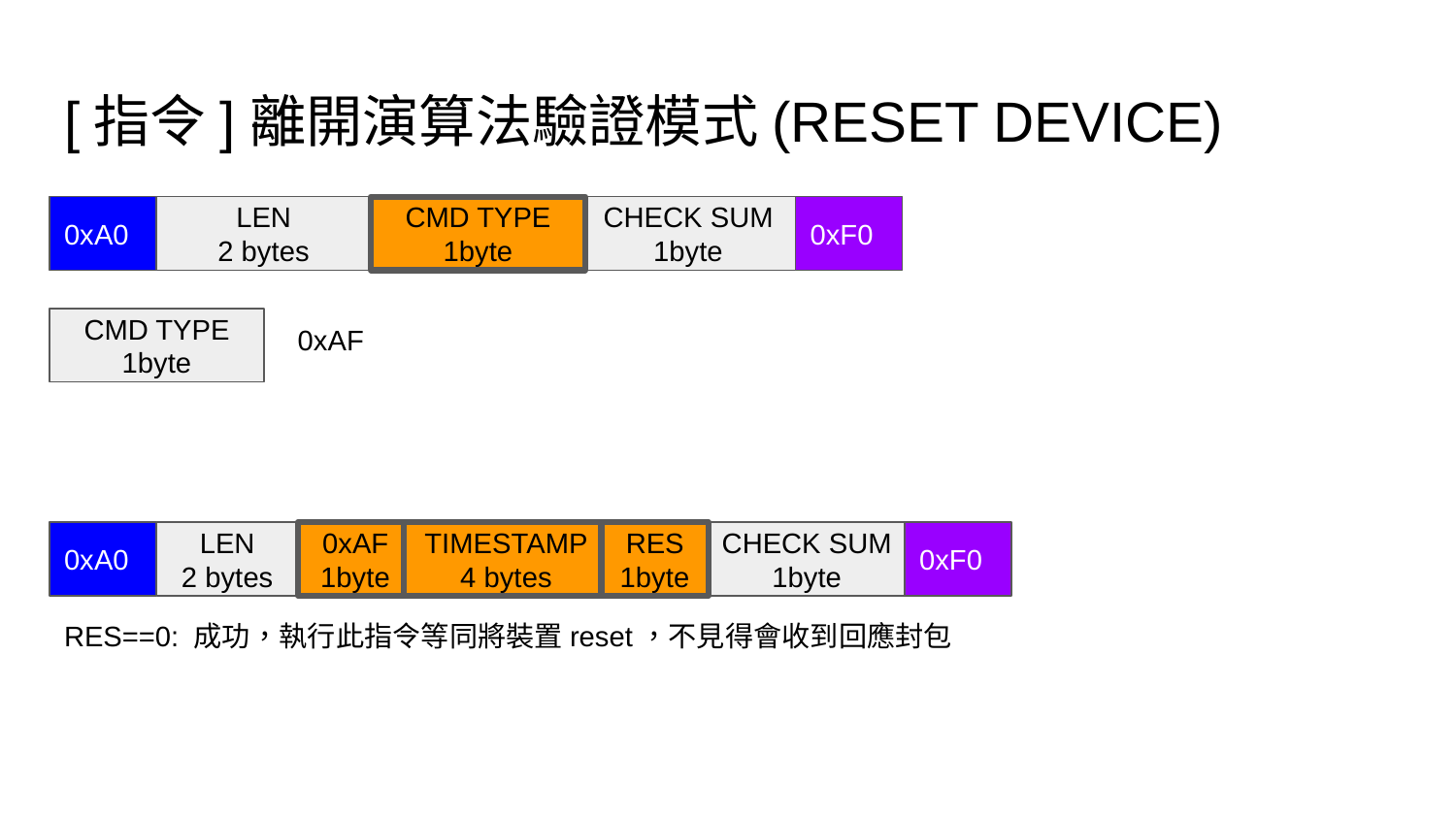

# [指令]離開演算法驗證模式(RESET DEVICE)
0xA0
LEN
2 bytes
CMD TYPE
1byte
CHECK SUM
1byte
0xF0
CMD TYPE
1byte
0xAF
0xA0
LEN
2 bytes
0xAF
1byte
TIMESTAMP
4 bytes
RES
1byte
CHECK SUM
1byte
0xF0
RES==0: 成功，執行此指令等同將裝置reset，不見得會收到回應封包